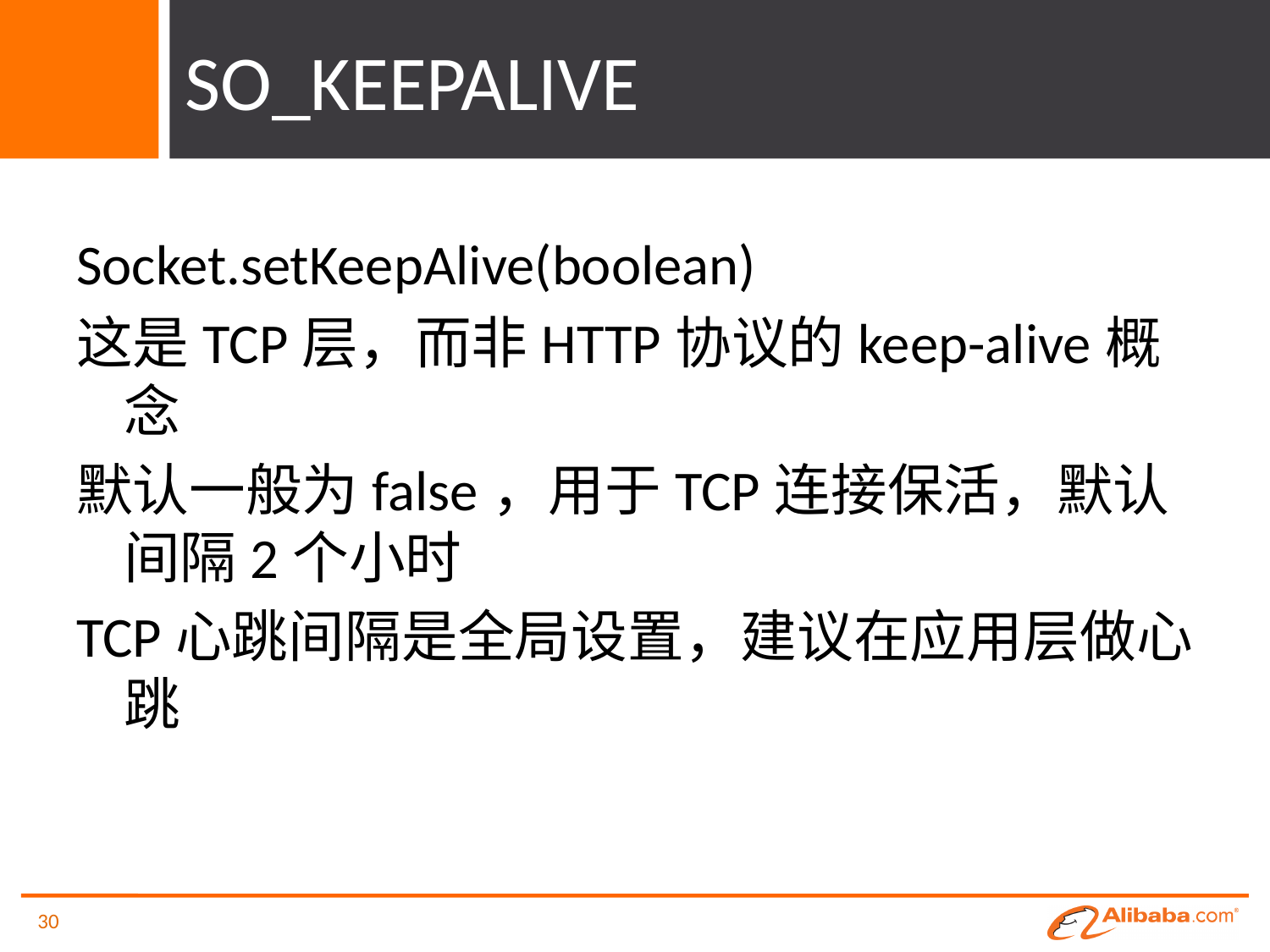

# SO_KEEPALIVE
Socket.setKeepAlive(boolean)
这是TCP层，而非HTTP协议的keep-alive概念
默认一般为false，用于TCP连接保活，默认间隔2个小时
TCP心跳间隔是全局设置，建议在应用层做心跳

30